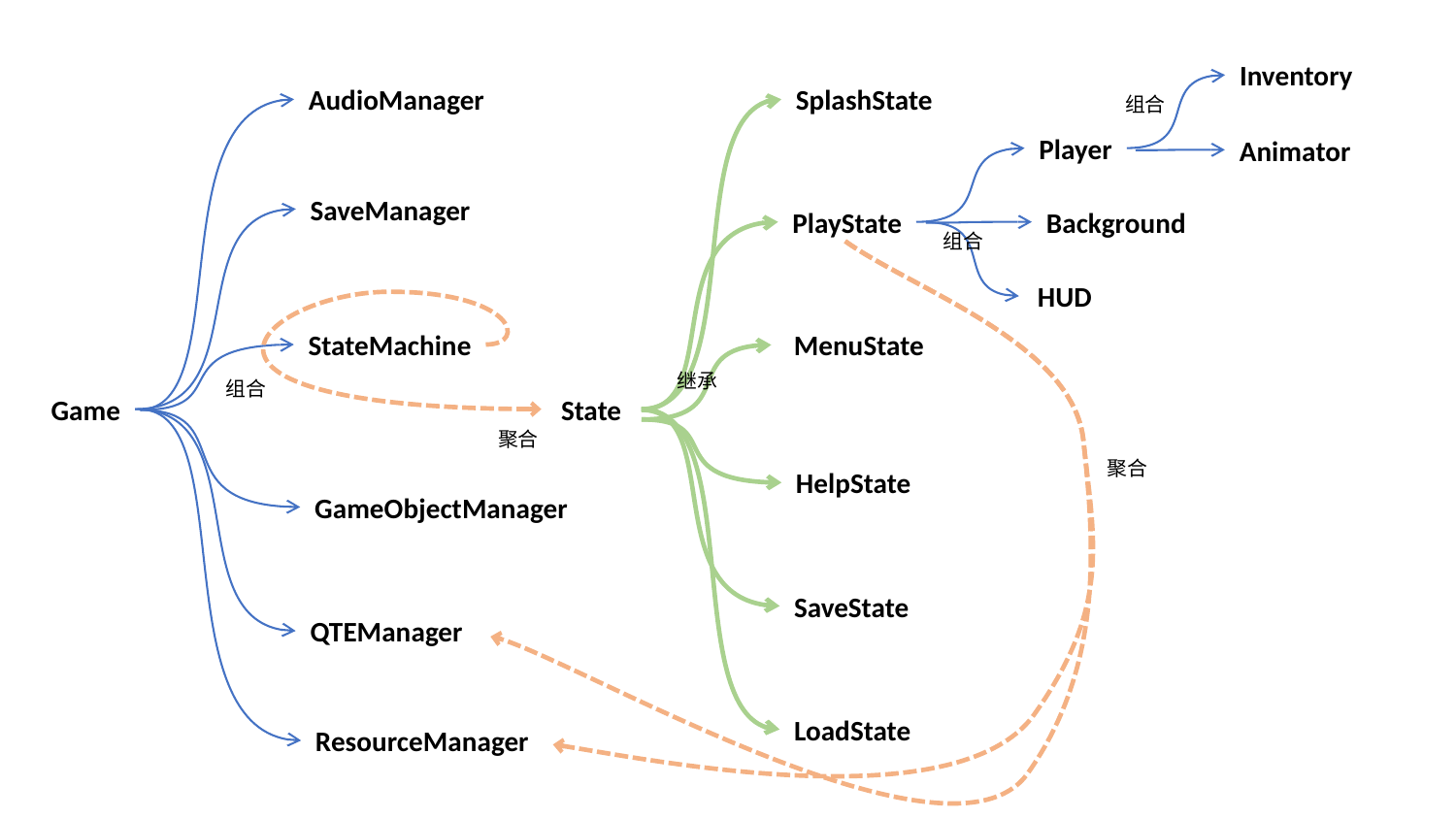

Inventory
AudioManager
SplashState
组合
Player
Animator
SaveManager
PlayState
Background
组合

HUD
StateMachine
MenuState
继承
组合
Game
State
聚合
聚合
HelpState
GameObjectManager
SaveState
QTEManager
LoadState
ResourceManager